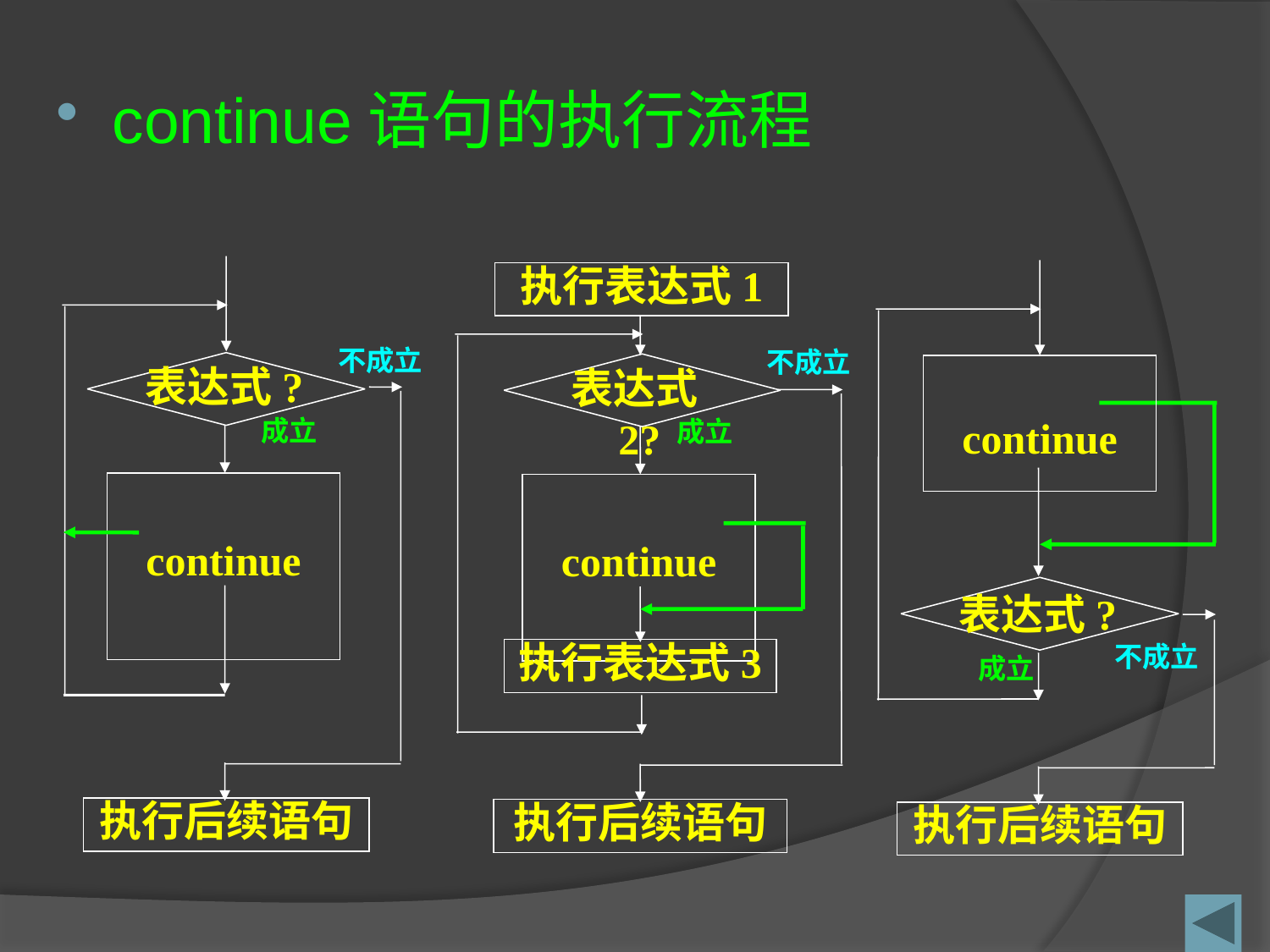

continue语句的执行流程

不成立

表达式?

成立

continue

执行后续语句

continue

表达式?

不成立
成立

执行后续语句
执行表达式1

不成立

表达式2?

成立

continue

执行表达式3

执行后续语句